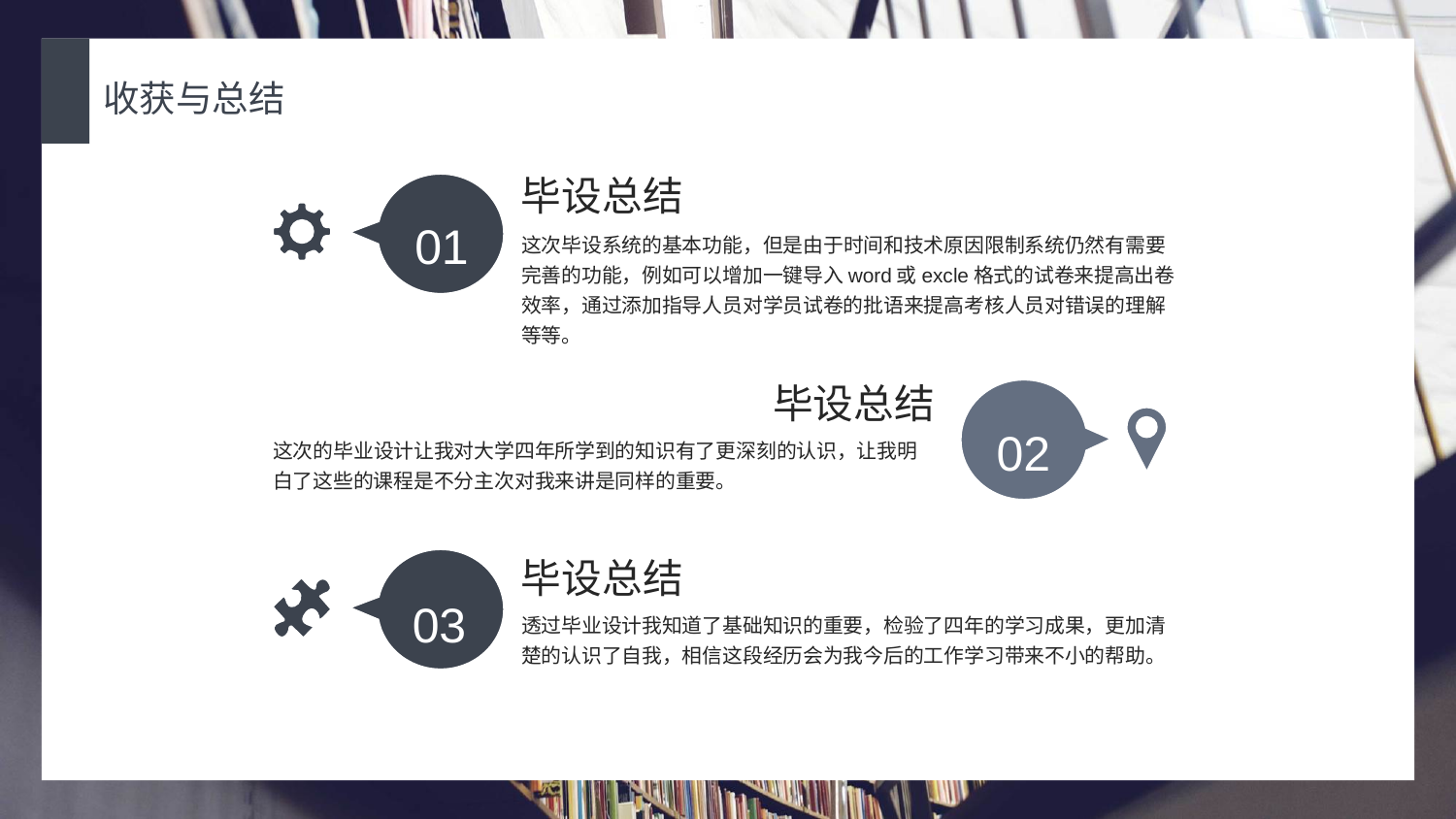

收获与总结

毕设总结

01

这次毕设系统的基本功能，但是由于时间和技术原因限制系统仍然有需要完善的功能，例如可以增加一键导入word或excle格式的试卷来提高出卷效率，通过添加指导人员对学员试卷的批语来提高考核人员对错误的理解等等。
毕设总结

02

这次的毕业设计让我对大学四年所学到的知识有了更深刻的认识，让我明白了这些的课程是不分主次对我来讲是同样的重要。
毕设总结

03

透过毕业设计我知道了基础知识的重要，检验了四年的学习成果，更加清楚的认识了自我，相信这段经历会为我今后的工作学习带来不小的帮助。